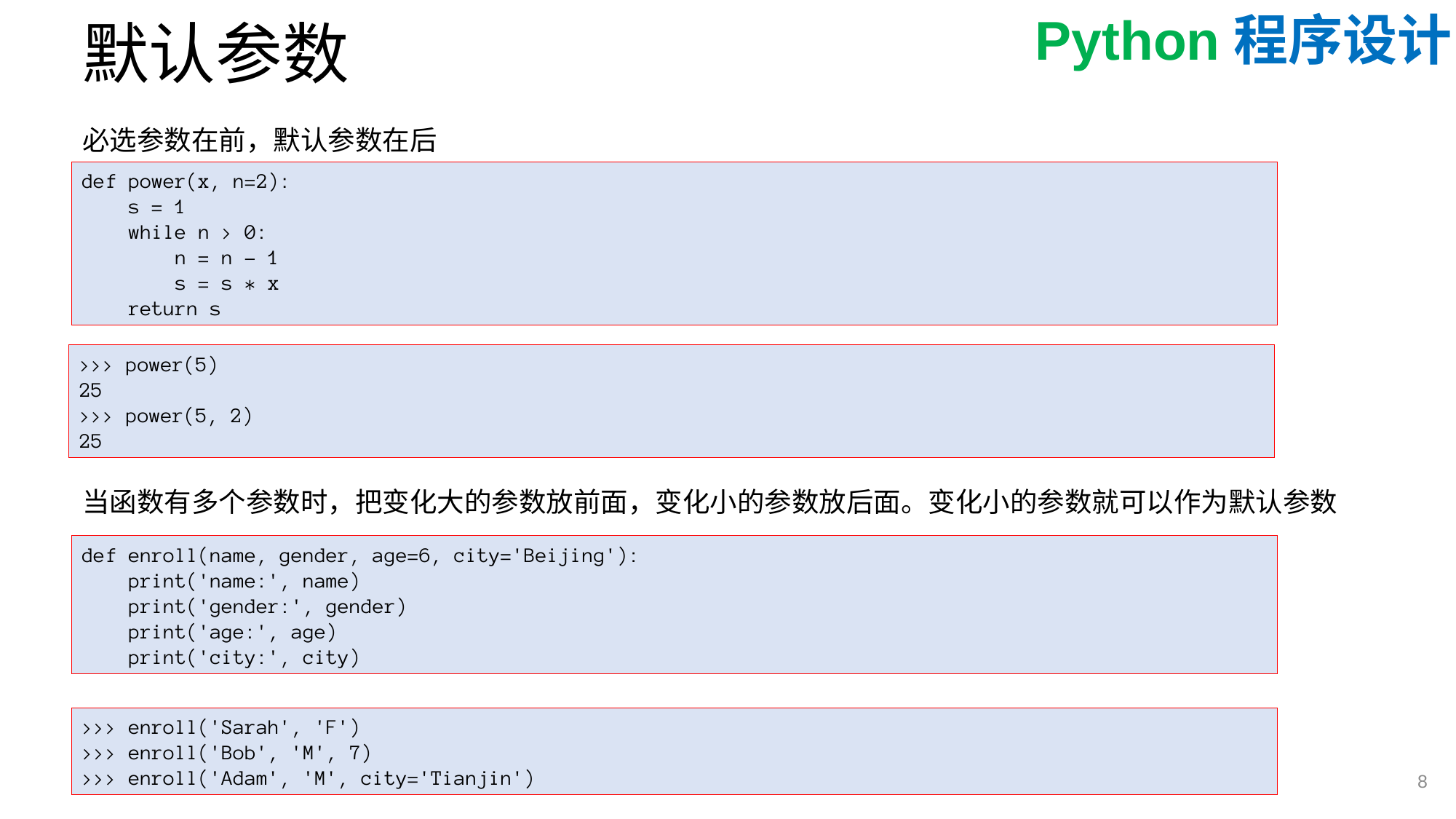

# 默认参数
必选参数在前，默认参数在后
def power(x, n=2):
    s = 1
    while n > 0:
        n = n - 1
        s = s * x
    return s
>>> power(5)
25
>>> power(5, 2)
25
当函数有多个参数时，把变化大的参数放前面，变化小的参数放后面。变化小的参数就可以作为默认参数
def enroll(name, gender, age=6, city='Beijing'):
    print('name:', name)
    print('gender:', gender)
    print('age:', age)
    print('city:', city)
>>> enroll('Sarah', 'F')
>>> enroll('Bob', 'M', 7)
>>> enroll('Adam', 'M', city='Tianjin')
8